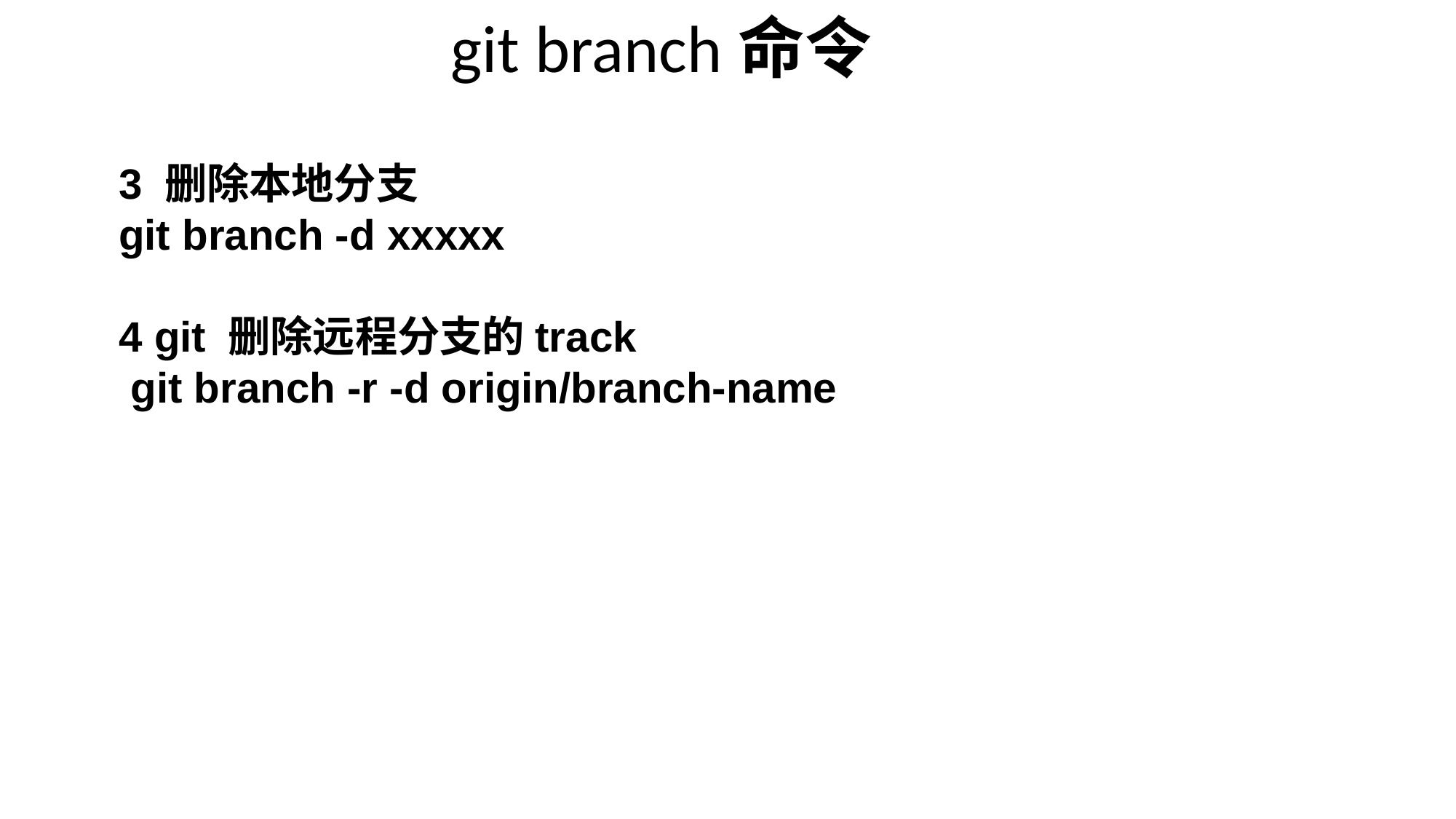

git branch命令

3 删除本地分支
git branch -d xxxxx

4 git 删除远程分支的track
 git branch -r -d origin/branch-name